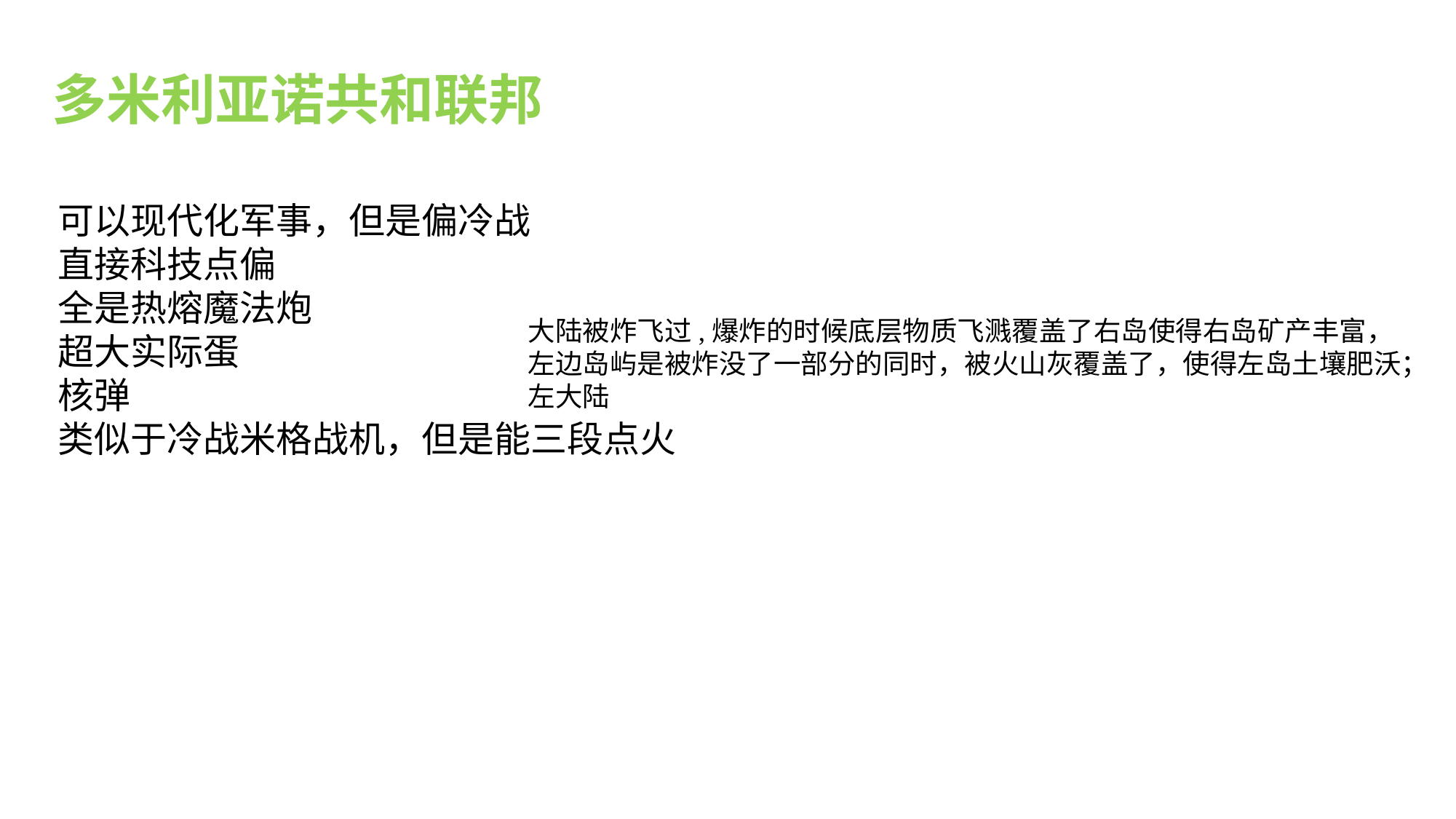

多米利亚诺共和联邦
可以现代化军事，但是偏冷战
直接科技点偏
全是热熔魔法炮
超大实际蛋
核弹
类似于冷战米格战机，但是能三段点火
大陆被炸飞过,爆炸的时候底层物质飞溅覆盖了右岛使得右岛矿产丰富，
左边岛屿是被炸没了一部分的同时，被火山灰覆盖了，使得左岛土壤肥沃；
左大陆